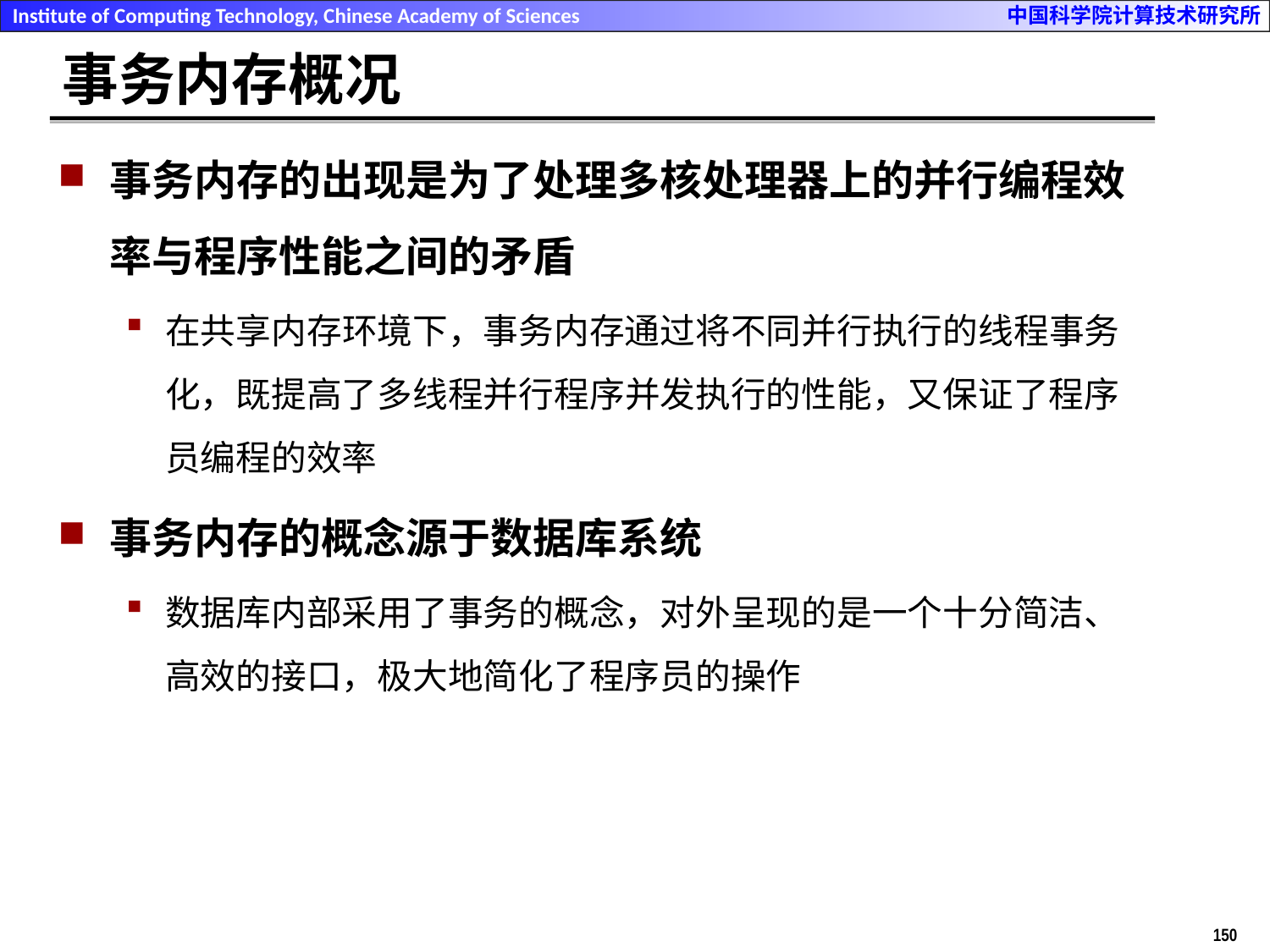

# 事务内存概况
事务内存的出现是为了处理多核处理器上的并行编程效率与程序性能之间的矛盾
在共享内存环境下，事务内存通过将不同并行执行的线程事务化，既提高了多线程并行程序并发执行的性能，又保证了程序员编程的效率
事务内存的概念源于数据库系统
数据库内部采用了事务的概念，对外呈现的是一个十分简洁、高效的接口，极大地简化了程序员的操作